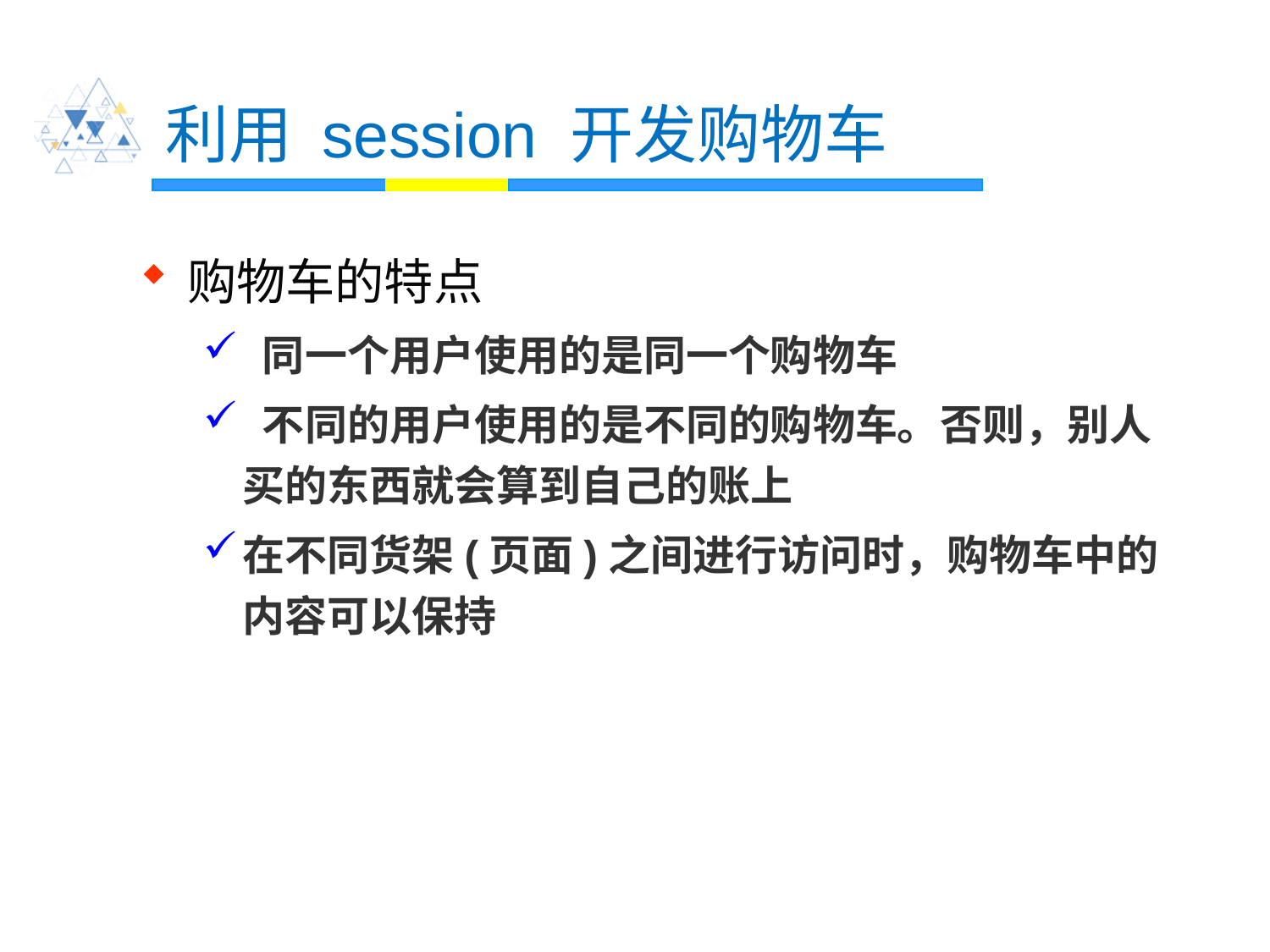

# 利用 session 开发购物车
购物车的特点
 同一个用户使用的是同一个购物车
 不同的用户使用的是不同的购物车。否则，别人买的东西就会算到自己的账上
在不同货架(页面)之间进行访问时，购物车中的内容可以保持